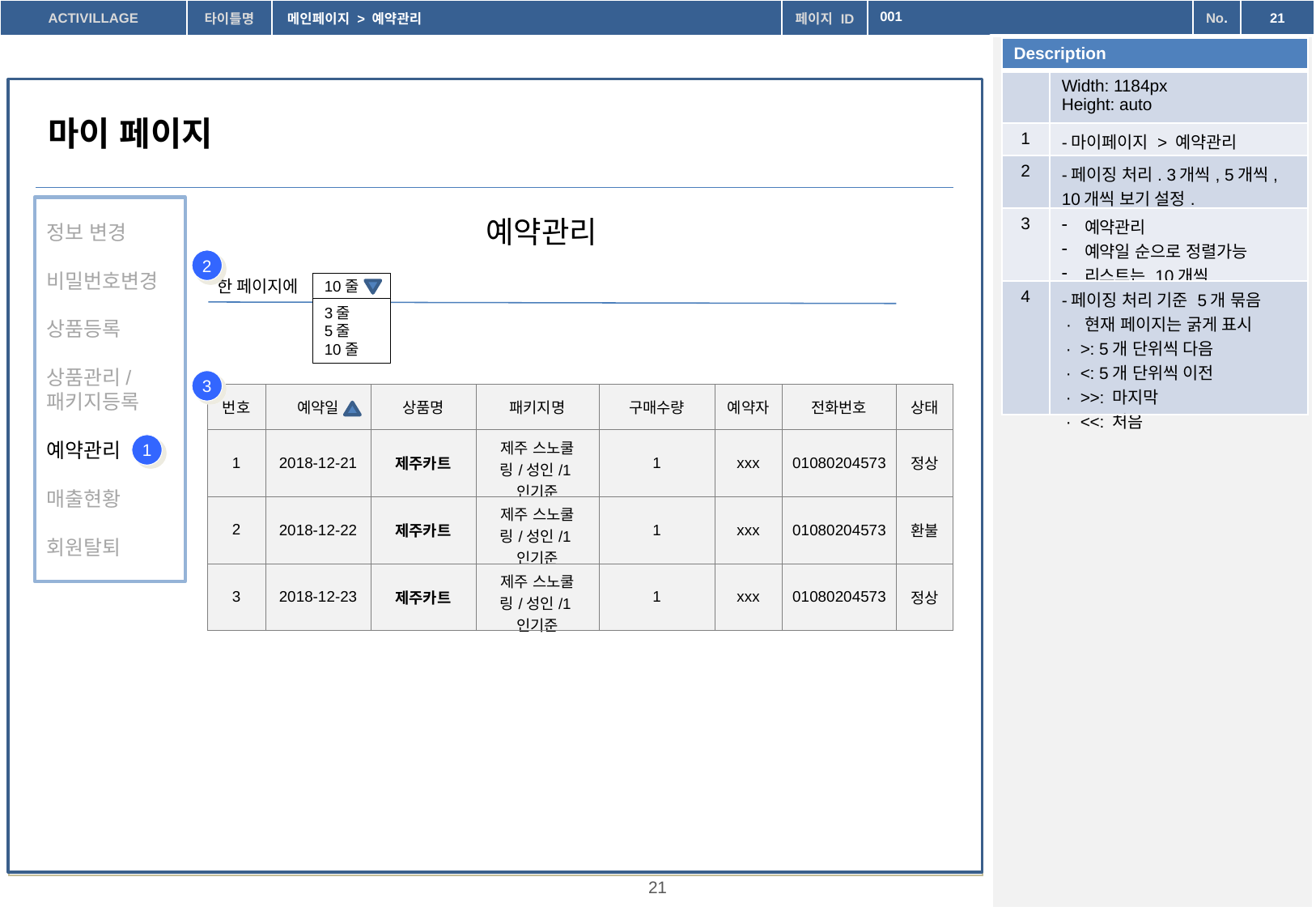

001
메인페이지 > 예약관리
| Description |  |
| --- | --- |
|  | Width: 1184px Height: auto |
| 1 | -마이페이지 > 예약관리 |
| 2 | -페이징 처리. 3개씩, 5개씩, 10개씩 보기 설정. |
| 3 | 예약관리 예약일 순으로 정렬가능 리스트는 10개씩 |
| 4 | -페이징 처리 기준 5개 묶음 ∙ 현재 페이지는 굵게 표시 ∙ >: 5개 단위씩 다음 ∙ <: 5개 단위씩 이전 ∙ >>: 마지막 ∙ <<: 처음 |

마이 페이지
정보 변경

비밀번호변경

상품등록

상품관리/
패키지등록

예약관리

매출현황

회원탈퇴
예약관리
2
한 페이지에
10줄

3줄
5줄
10줄
3
| 번호 | 예약일 | 상품명 | 패키지명 | 구매수량 | 예약자 | 전화번호 | 상태 |
| --- | --- | --- | --- | --- | --- | --- | --- |
| 1 | 2018-12-21 | 제주카트 | 제주 스노쿨링/성인/1인기준 | 1 | xxx | 01080204573 | 정상 |
| 2 | 2018-12-22 | 제주카트 | 제주 스노쿨링/성인/1인기준 | 1 | xxx | 01080204573 | 환불 |
| 3 | 2018-12-23 | 제주카트 | 제주 스노쿨링/성인/1인기준 | 1 | xxx | 01080204573 | 정상 |

1
<  1 2 3 4 5 > >>
4